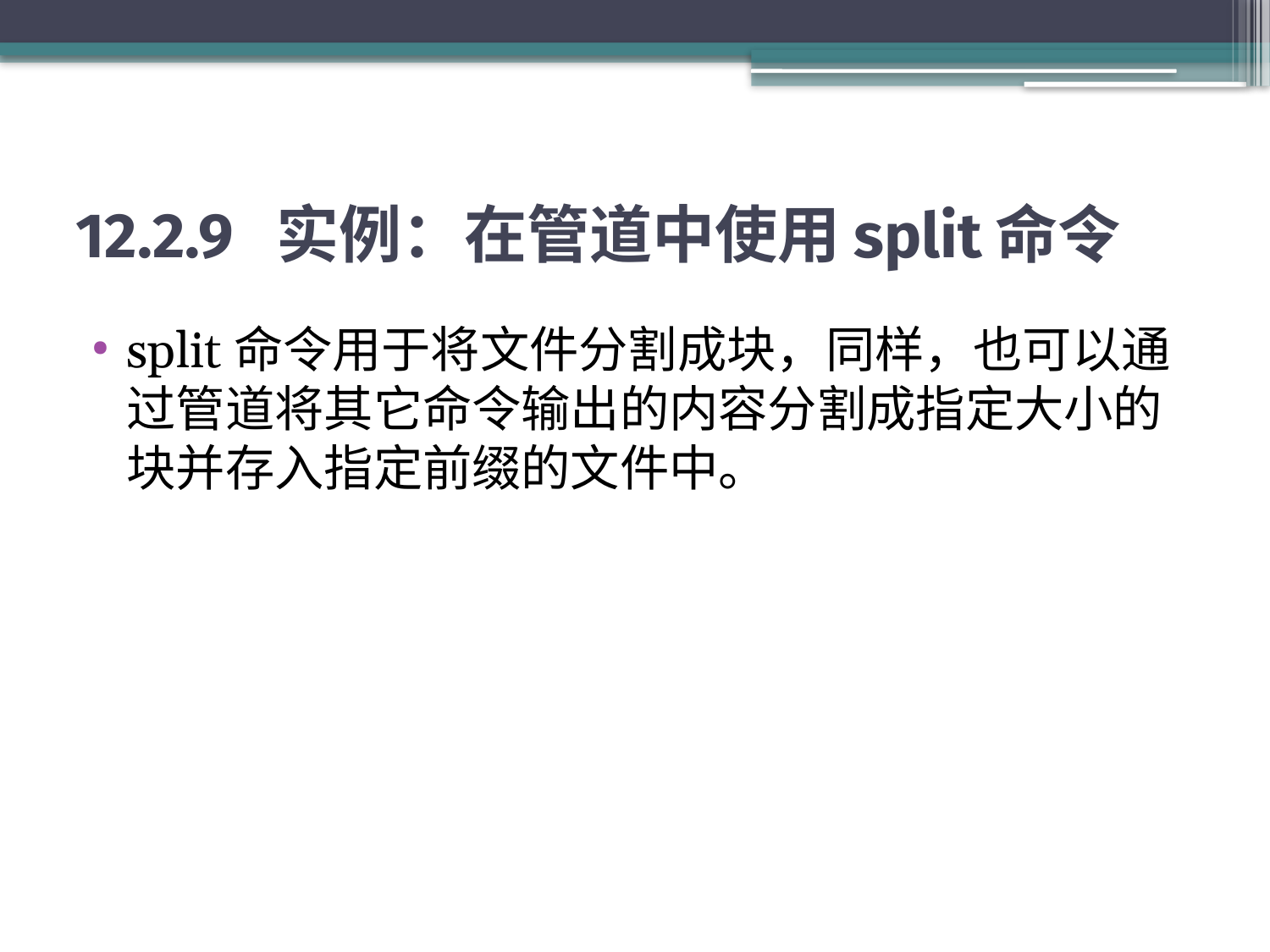

# 12.2.9  实例：在管道中使用split命令
split命令用于将文件分割成块，同样，也可以通过管道将其它命令输出的内容分割成指定大小的块并存入指定前缀的文件中。